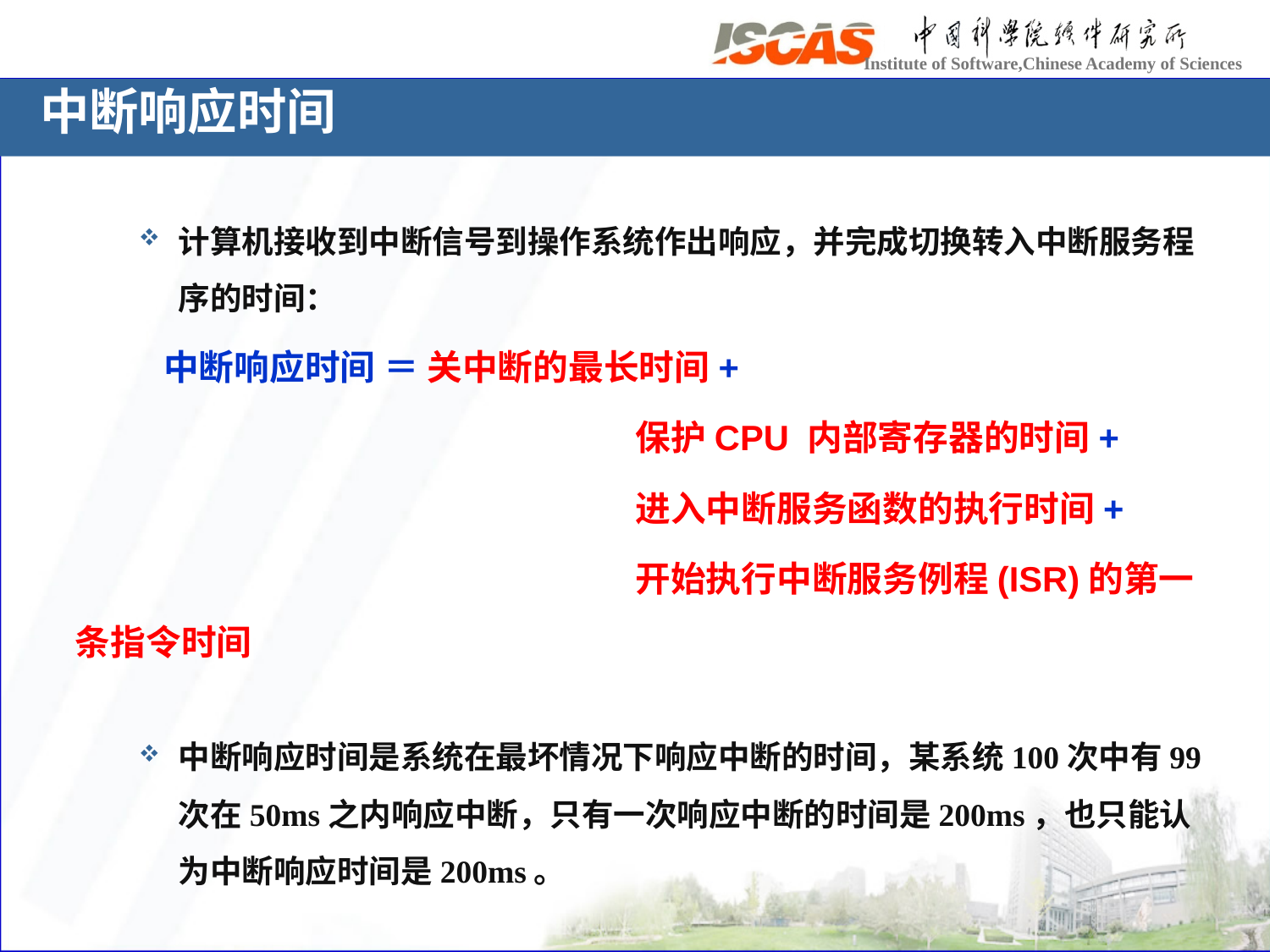

# 中断响应时间
计算机接收到中断信号到操作系统作出响应，并完成切换转入中断服务程序的时间：
          中断响应时间 ＝ 关中断的最长时间+
		                                     保护CPU 内部寄存器的时间+
		                                     进入中断服务函数的执行时间+
		                                     开始执行中断服务例程(ISR)的第一条指令时间

中断响应时间是系统在最坏情况下响应中断的时间，某系统100次中有99次在50ms之内响应中断，只有一次响应中断的时间是200ms，也只能认为中断响应时间是200ms。